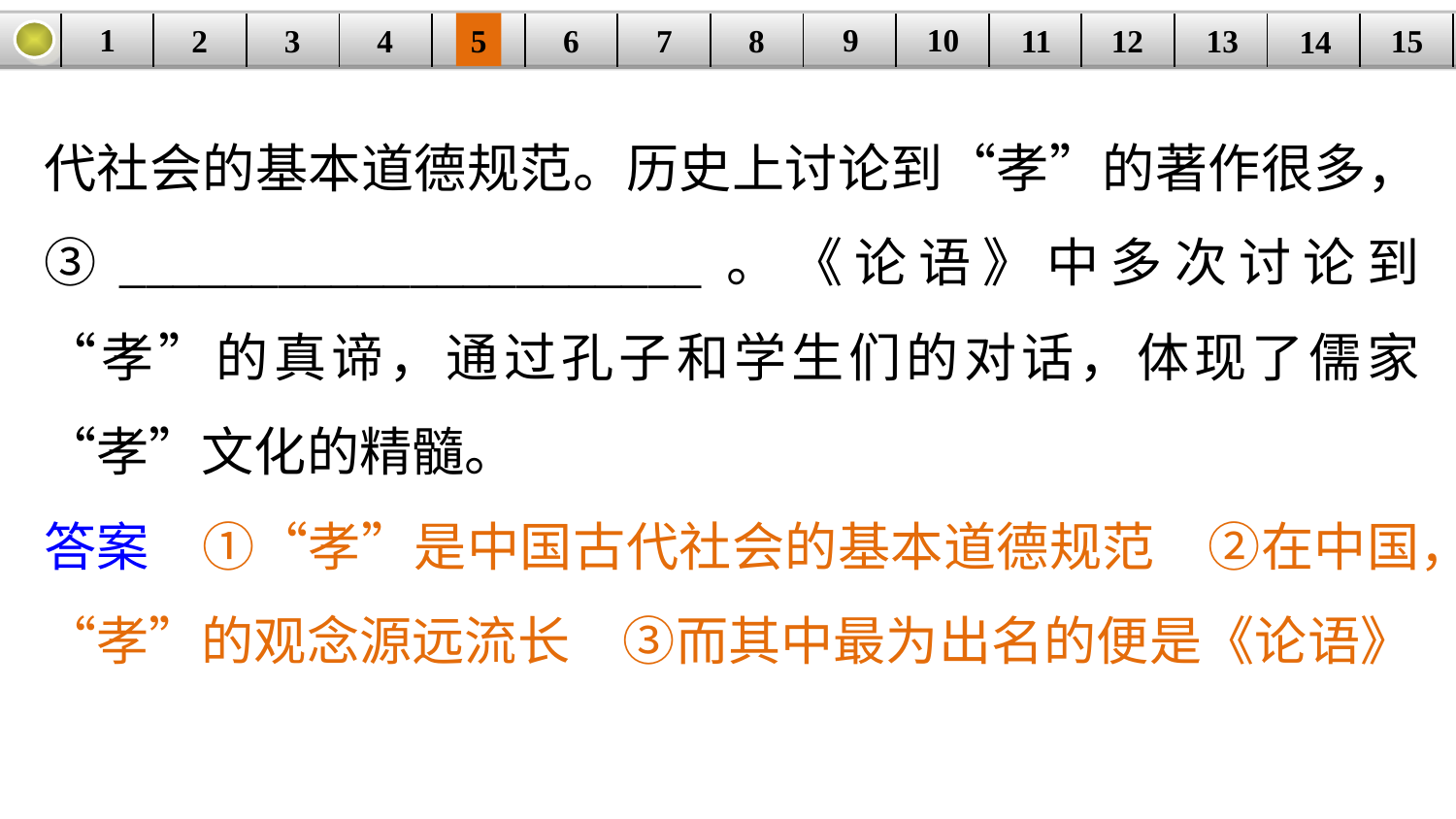

9
10
1
3
4
5
6
8
11
2
12
15
|  |  |  |  |  |  |  |  |  |  |  |  |  |  |  |
| --- | --- | --- | --- | --- | --- | --- | --- | --- | --- | --- | --- | --- | --- | --- |
7
13
14

代社会的基本道德规范。历史上讨论到“孝”的著作很多，③______________________。《论语》中多次讨论到“孝”的真谛，通过孔子和学生们的对话，体现了儒家“孝”文化的精髓。
答案　①“孝”是中国古代社会的基本道德规范　②在中国，“孝”的观念源远流长　③而其中最为出名的便是《论语》